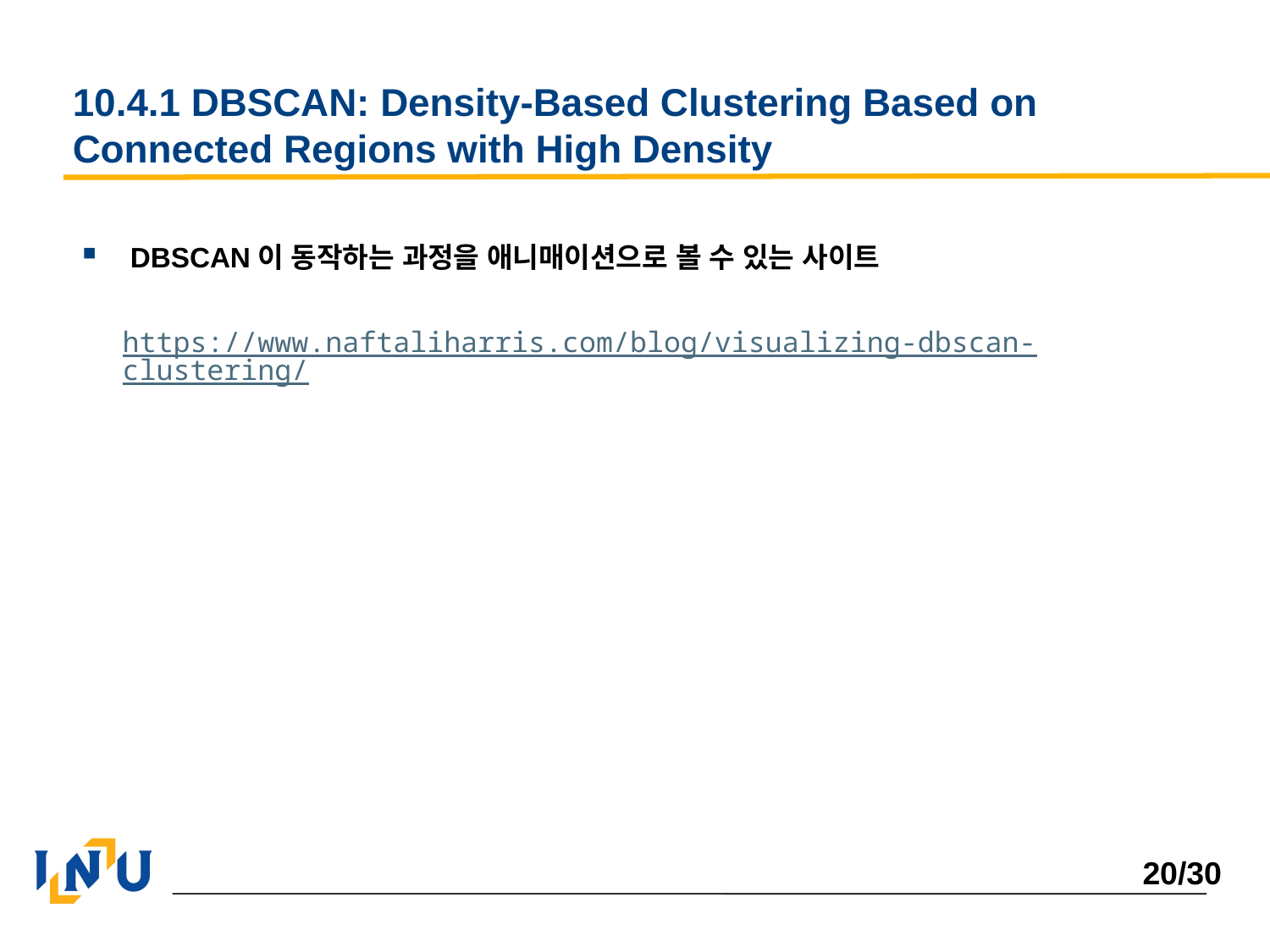

# 10.4.1 DBSCAN: Density-Based Clustering Based on Connected Regions with High Density
DBSCAN이 동작하는 과정을 애니매이션으로 볼 수 있는 사이트
https://www.naftaliharris.com/blog/visualizing-dbscan-clustering/